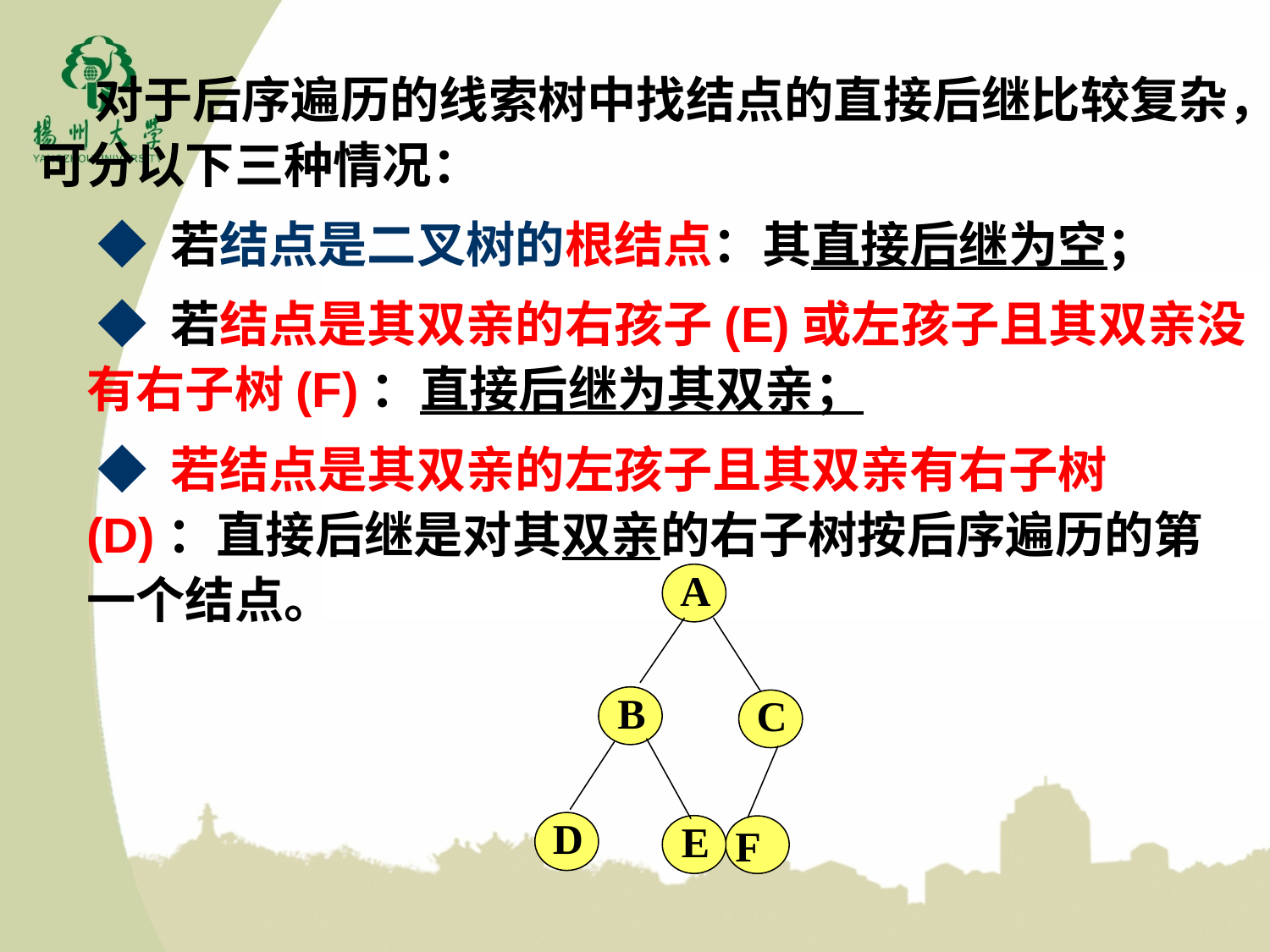

对于后序遍历的线索树中找结点的直接后继比较复杂，可分以下三种情况：
 ◆ 若结点是二叉树的根结点：其直接后继为空；
 ◆ 若结点是其双亲的右孩子(E)或左孩子且其双亲没有右子树(F)：直接后继为其双亲；
 ◆ 若结点是其双亲的左孩子且其双亲有右子树(D)：直接后继是对其双亲的右子树按后序遍历的第一个结点。
A

B

C

D

E

F